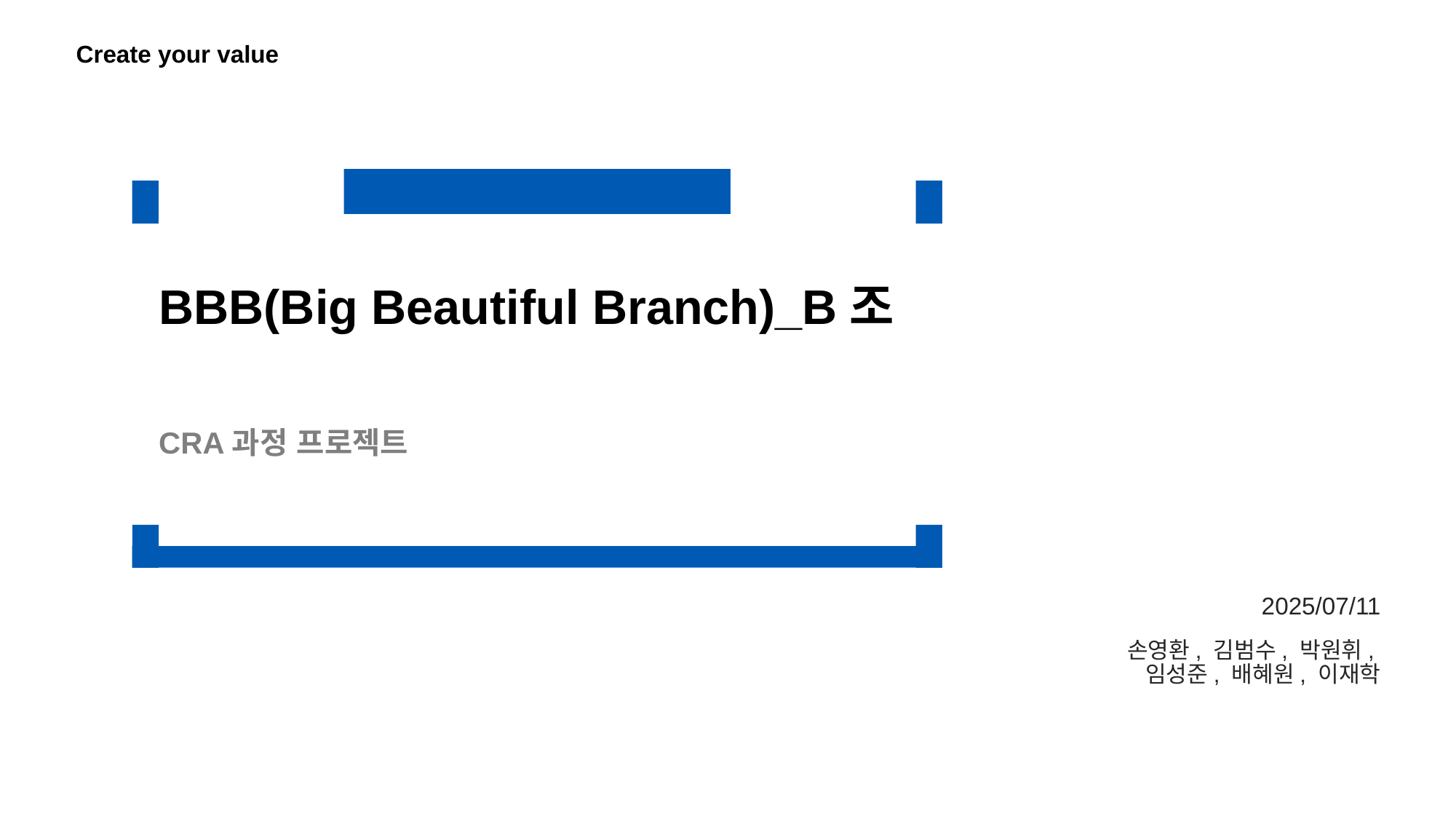

BBB(Big Beautiful Branch)_B조
CRA과정 프로젝트
2025/07/11
손영환, 김범수, 박원휘,
임성준, 배혜원, 이재학